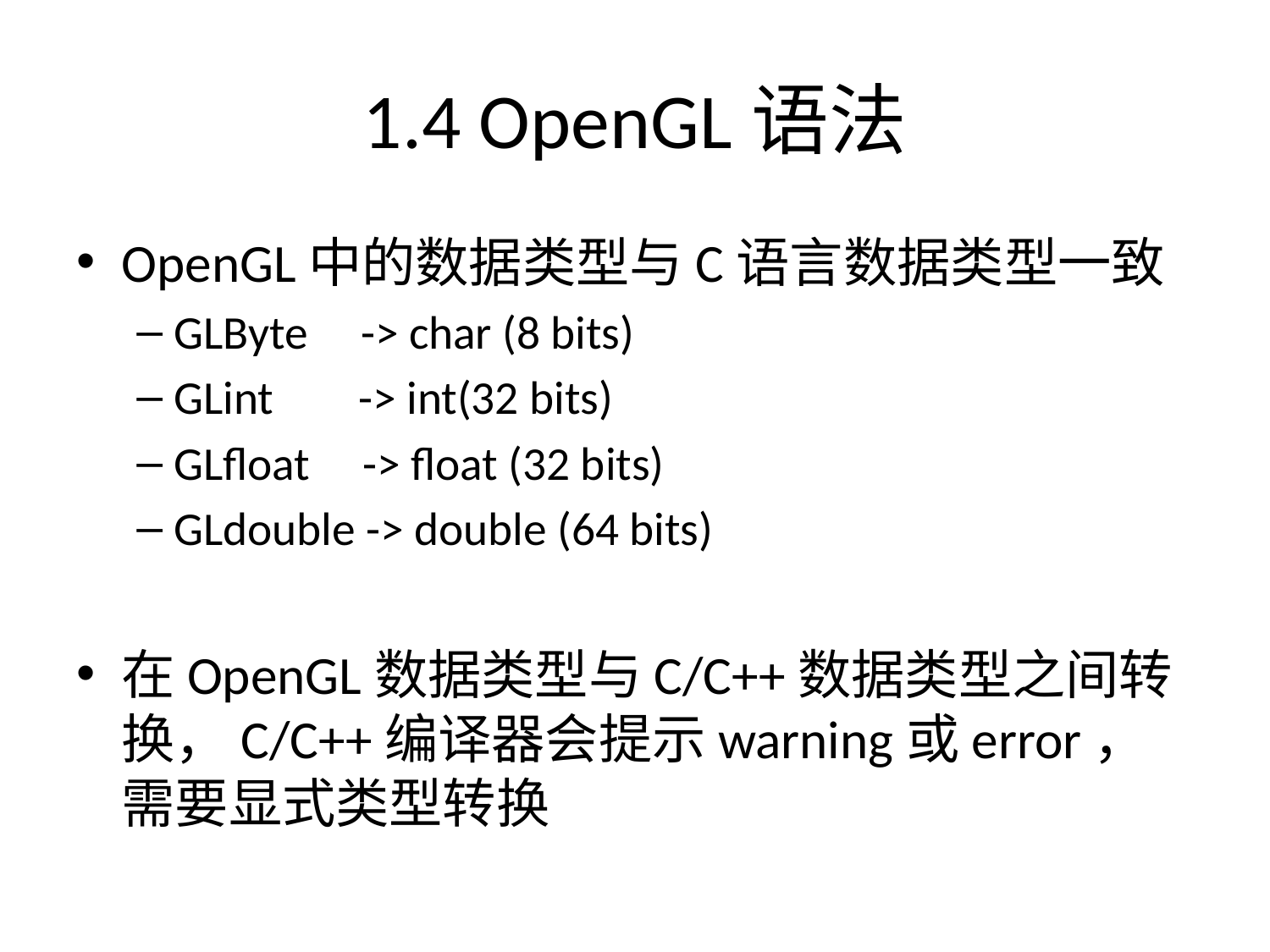

# 1.4 OpenGL语法
OpenGL中的数据类型与C语言数据类型一致
GLByte     -> char (8 bits)
GLint        -> int(32 bits)
GLfloat     -> float (32 bits)
GLdouble -> double (64 bits)

在OpenGL数据类型与C/C++数据类型之间转换，C/C++编译器会提示warning或error，需要显式类型转换